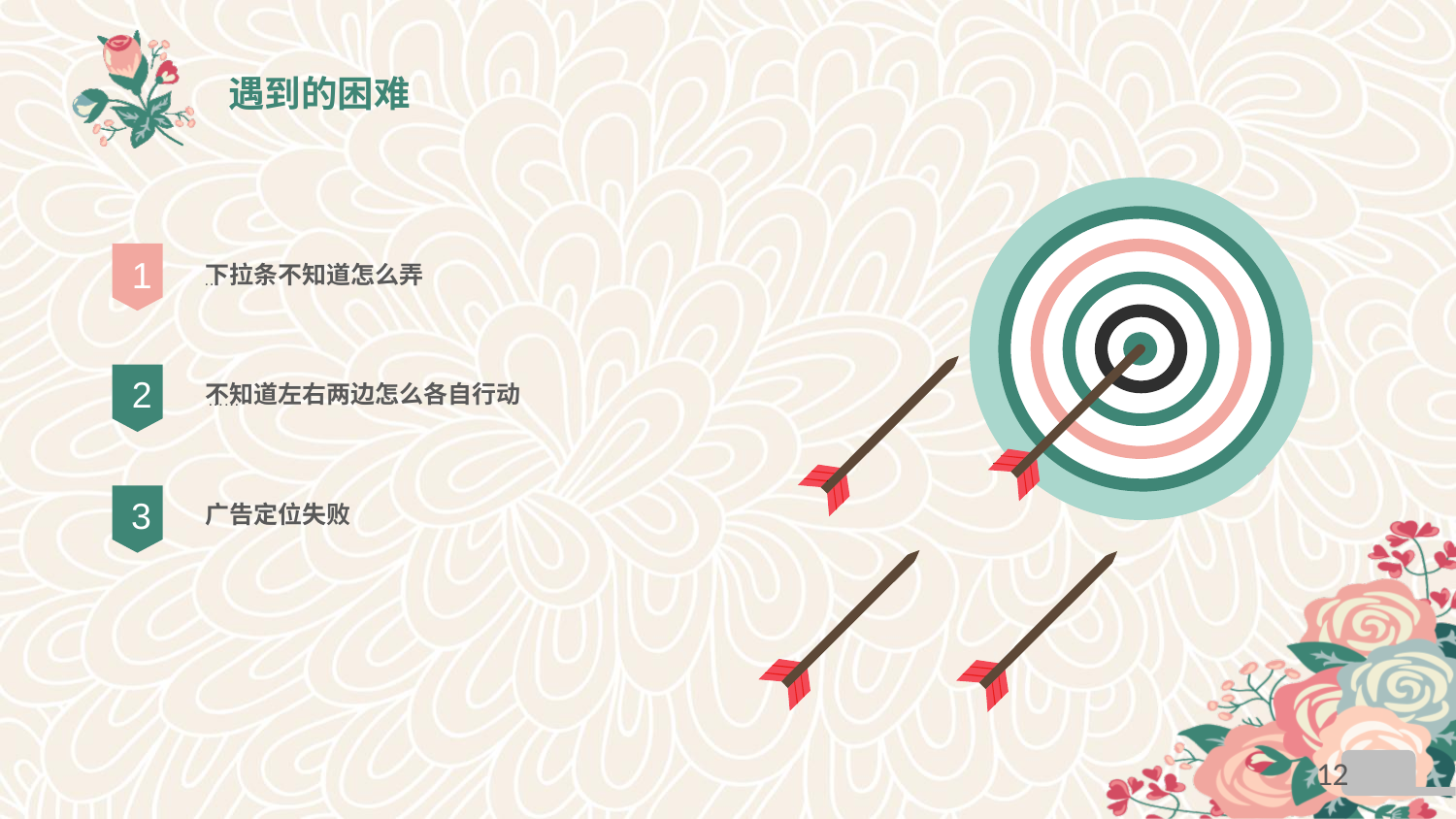

# 遇到的困难

1

下拉条不知道怎么弄
…

2

不知道左右两边怎么各自行动
……

3

广告定位失败